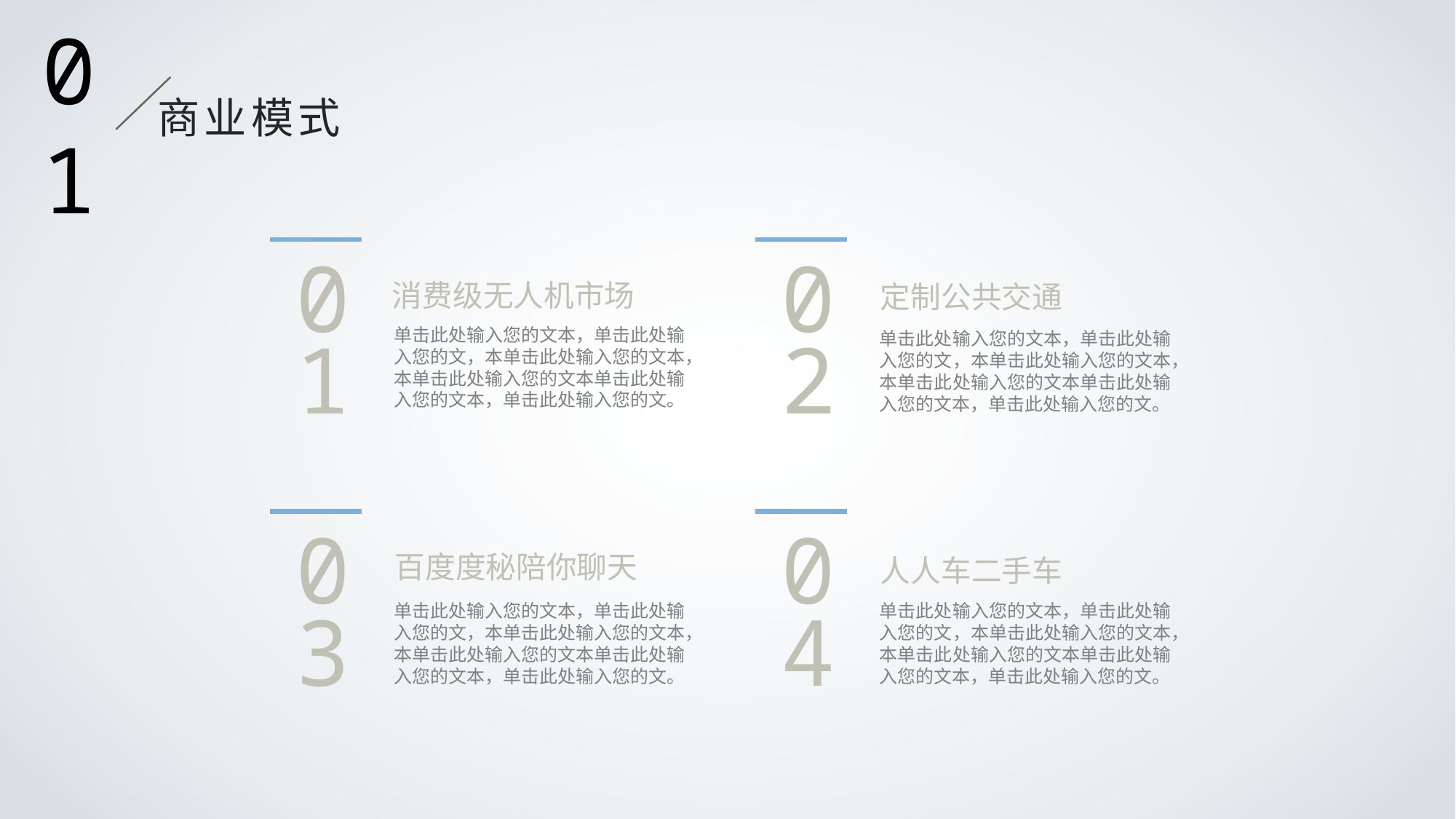

01
商业模式

01
消费级无人机市场
单击此处输入您的文本，单击此处输入您的文，本单击此处输入您的文本，本单击此处输入您的文本单击此处输入您的文本，单击此处输入您的文。

02
定制公共交通
单击此处输入您的文本，单击此处输入您的文，本单击此处输入您的文本，本单击此处输入您的文本单击此处输入您的文本，单击此处输入您的文。

03
百度度秘陪你聊天
单击此处输入您的文本，单击此处输入您的文，本单击此处输入您的文本，本单击此处输入您的文本单击此处输入您的文本，单击此处输入您的文。

04
人人车二手车
单击此处输入您的文本，单击此处输入您的文，本单击此处输入您的文本，本单击此处输入您的文本单击此处输入您的文本，单击此处输入您的文。